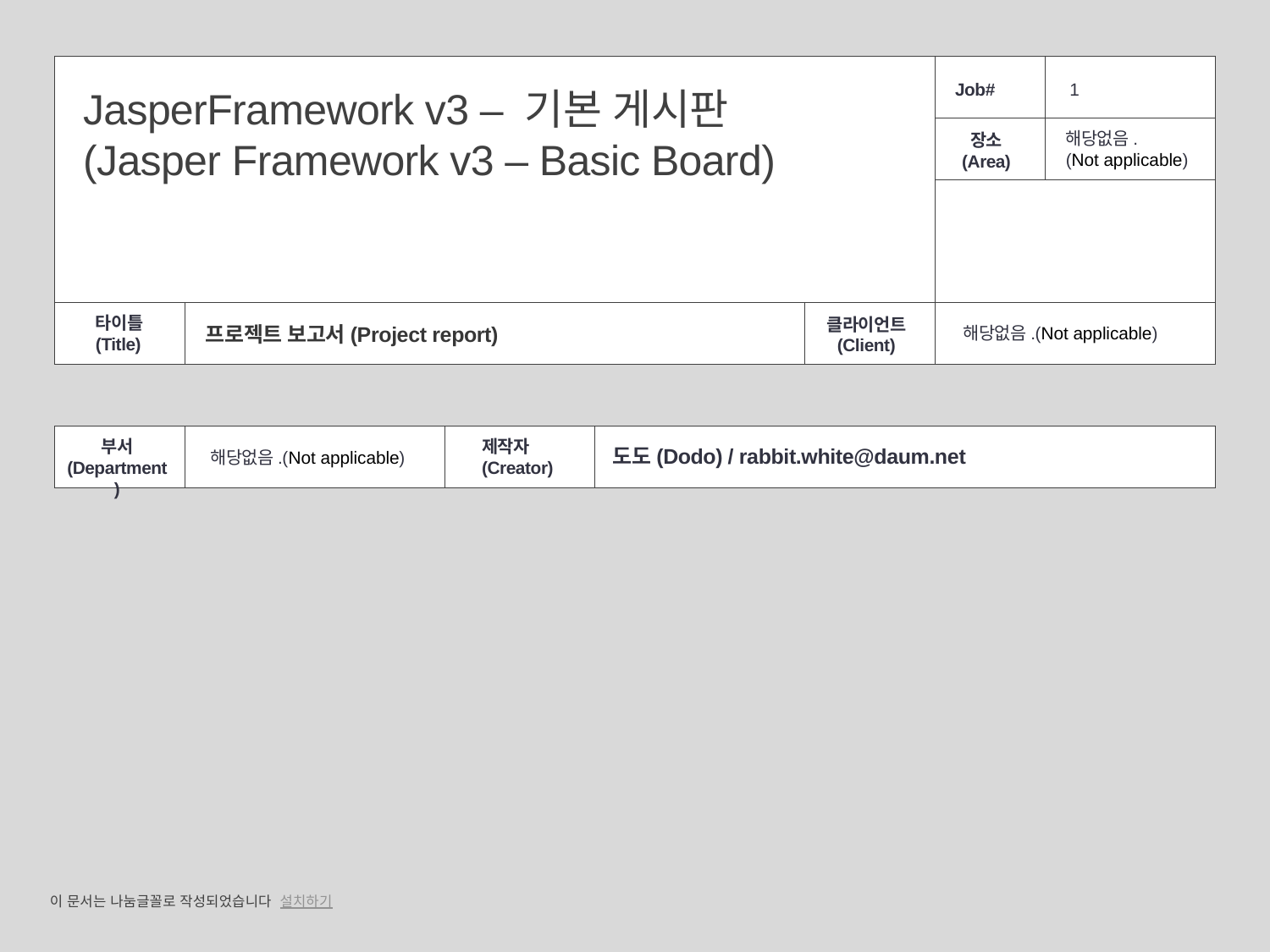

|  |  |  |  |  |  |  |
| --- | --- | --- | --- | --- | --- | --- |
|  |  |  |  |  |  |  |
|  |  |  |  |  |  |  |
|  |  |  |  |  |  |  |
|  |  |  |  |  |  |  |
|  |  |  |  |  |  |  |
Job#
1
JasperFramework v3 – 기본 게시판
(Jasper Framework v3 – Basic Board)
해당없음.
(Not applicable)
장소
(Area)
타이틀(Title)
클라이언트
(Client)
프로젝트 보고서(Project report)
해당없음.(Not applicable)
제작자(Creator)
부서
(Department)
도도(Dodo) / rabbit.white@daum.net
해당없음.(Not applicable)
이 문서는 나눔글꼴로 작성되었습니다  설치하기